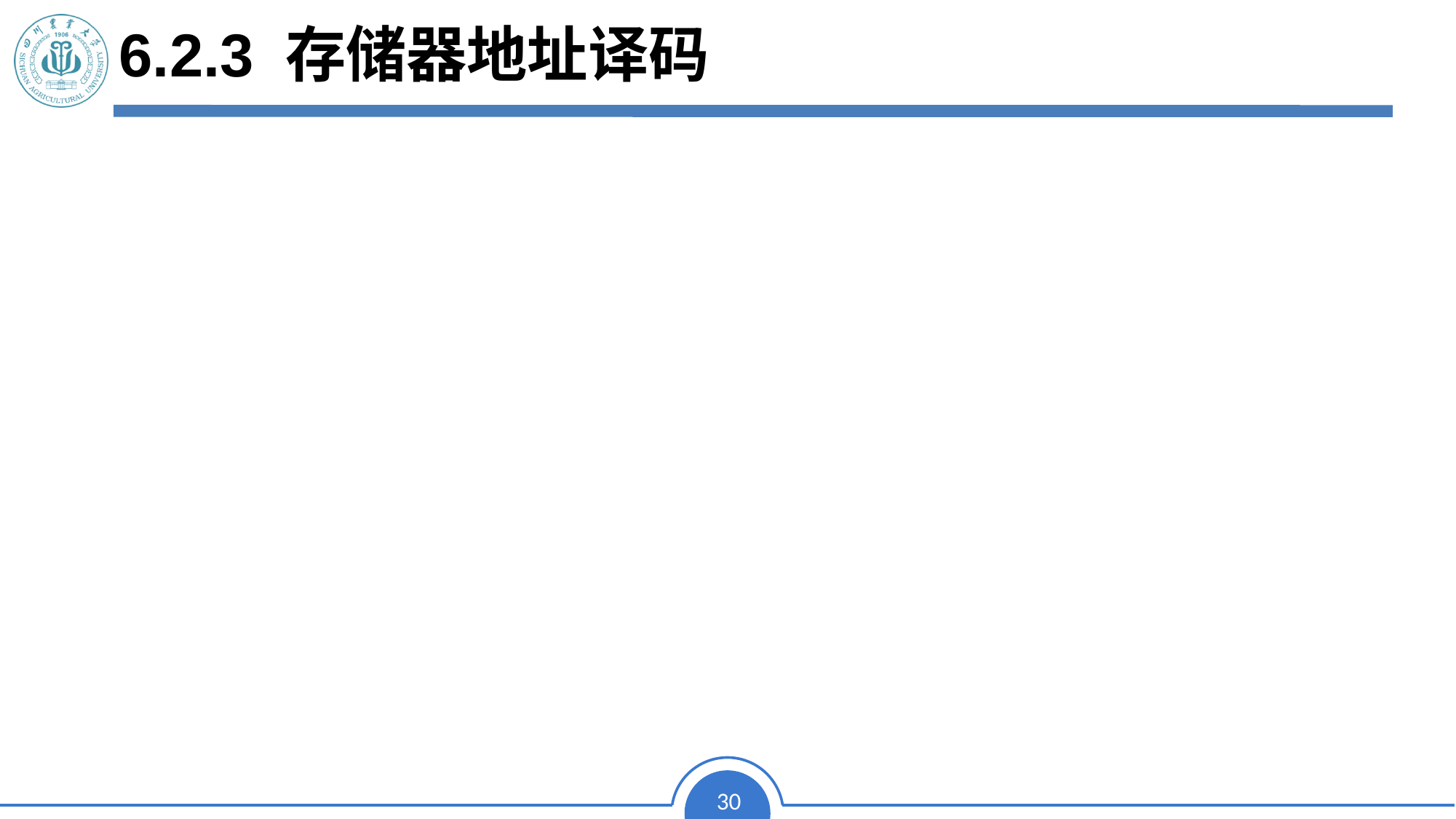

# 6.2.3 存储器地址译码
存储器芯片与处理器的连接
存储器芯片有数据、地址、读写控制引脚
处理器总线有数据、地址、读写控制信号
功能上多数可以直接相连
但是，地址信号需要译码
处理器地址总线个数多于存储器地址引脚个数
多个存储器芯片组成一定容量的存储系统
需要通过译码处理器的部分地址信号产生存储器片选CE信号